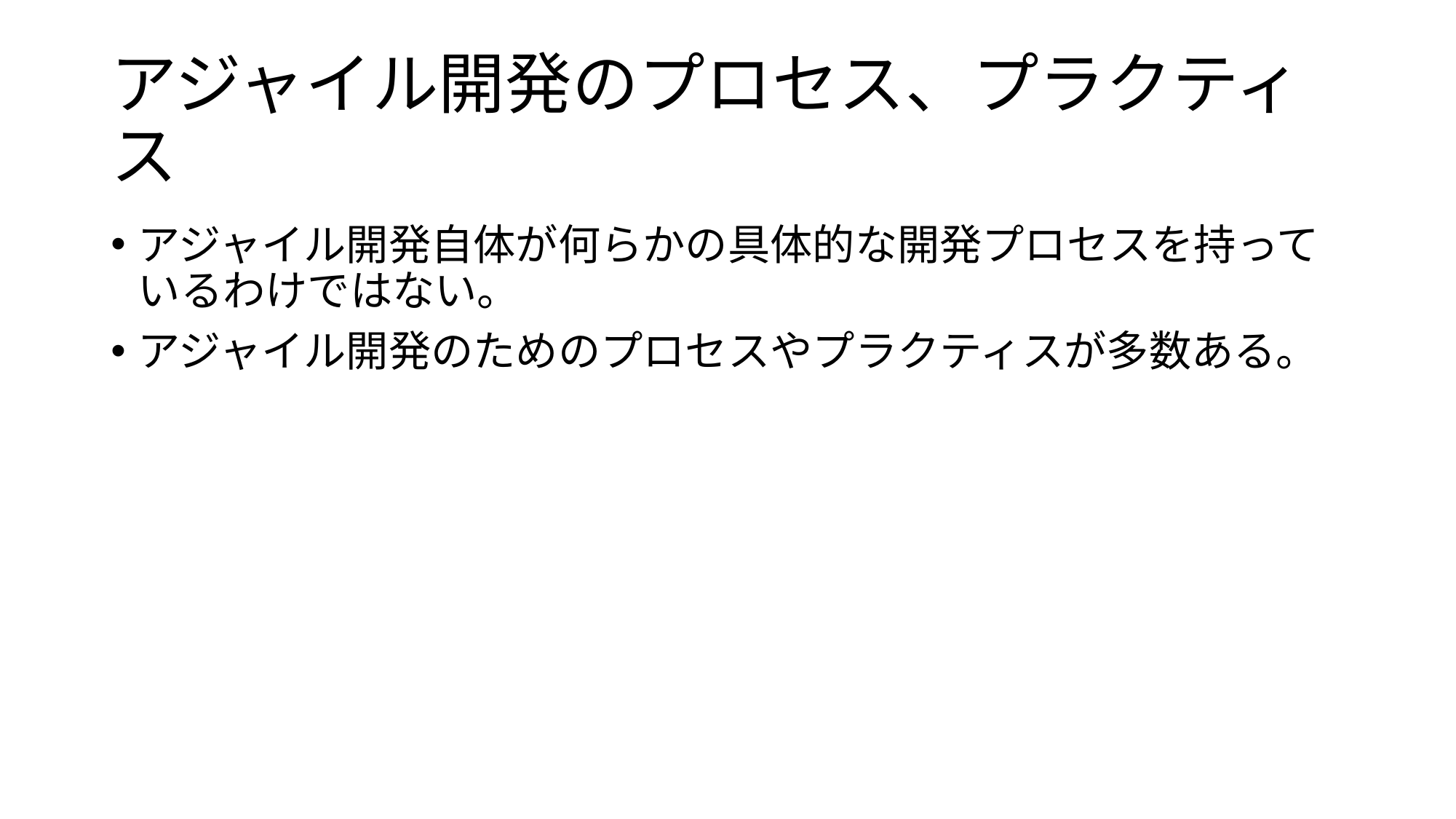

# アジャイル開発のプロセス、プラクティス
アジャイル開発自体が何らかの具体的な開発プロセスを持っているわけではない。
アジャイル開発のためのプロセスやプラクティスが多数ある。